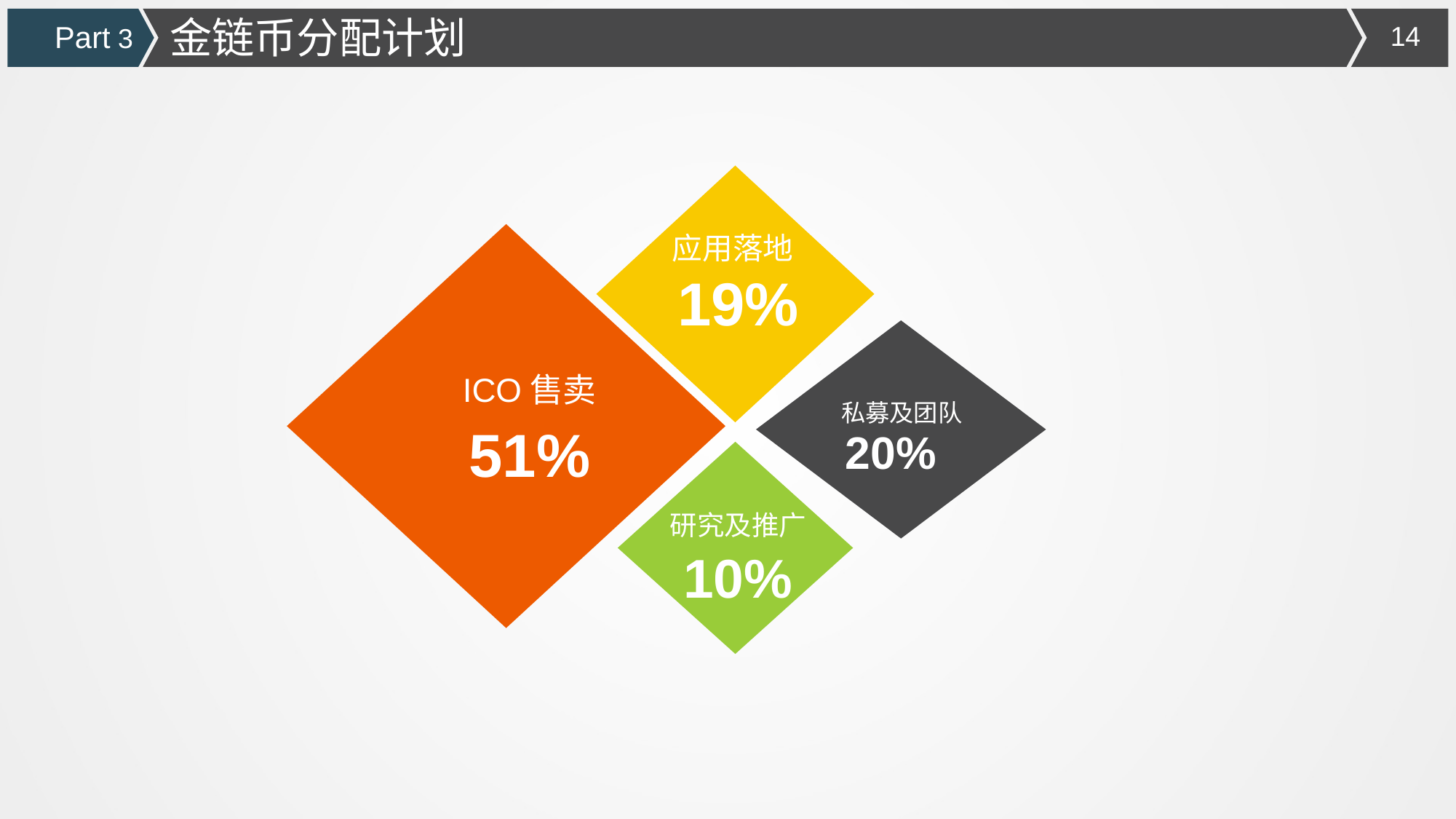

金链币分配计划
Part 3

应用落地
19%

ICO售卖
  私募及团队
51%
20%

研究及推广
10%